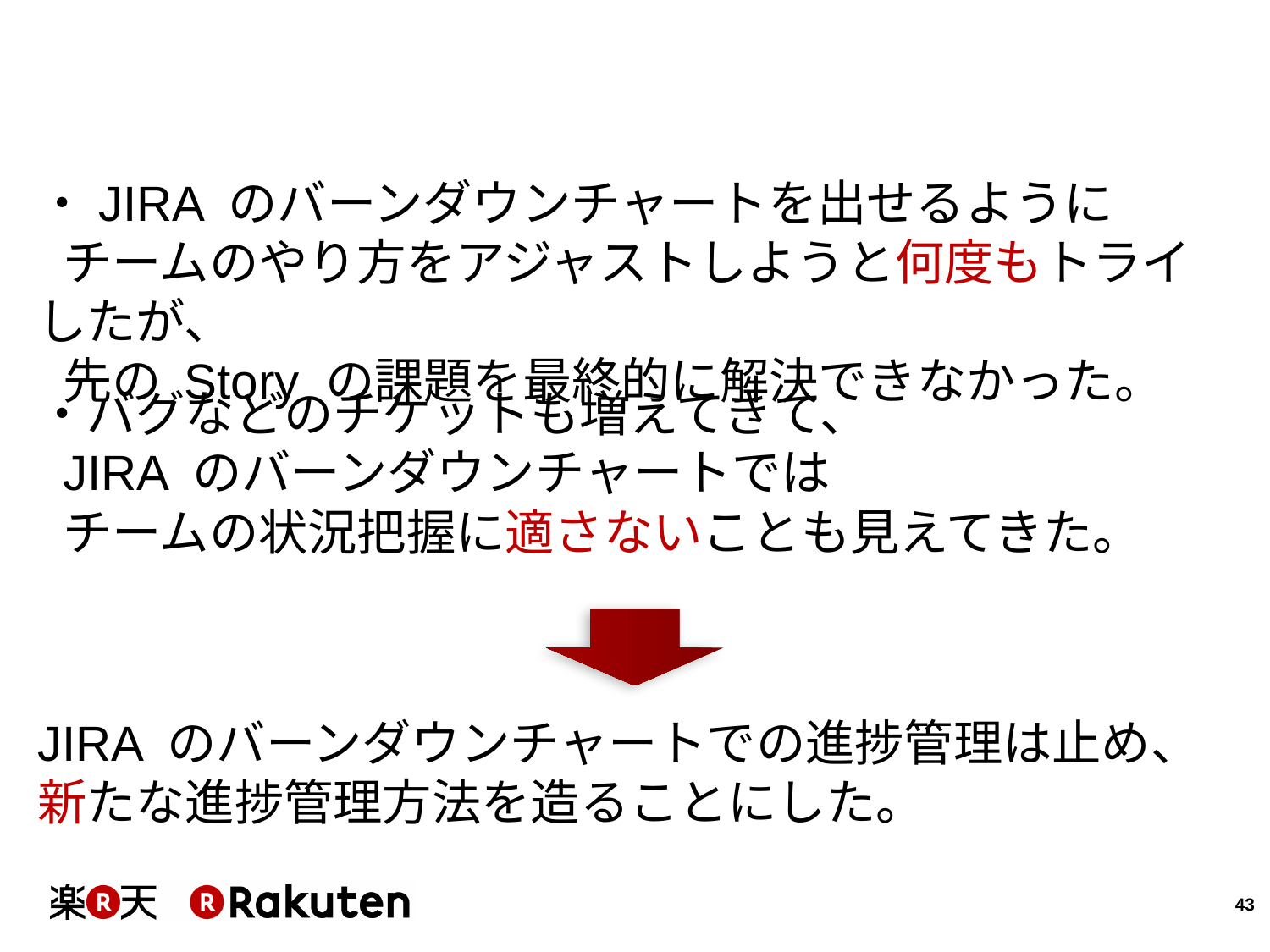

・JIRA のバーンダウンチャートを出せるように
チームのやり方をアジャストしようと何度もトライしたが、
先の Story の課題を最終的に解決できなかった。
・バグなどのチケットも増えてきて、
JIRA のバーンダウンチャートでは
チームの状況把握に適さないことも見えてきた。

JIRA のバーンダウンチャートでの進捗管理は止め、
新たな進捗管理方法を造ることにした。